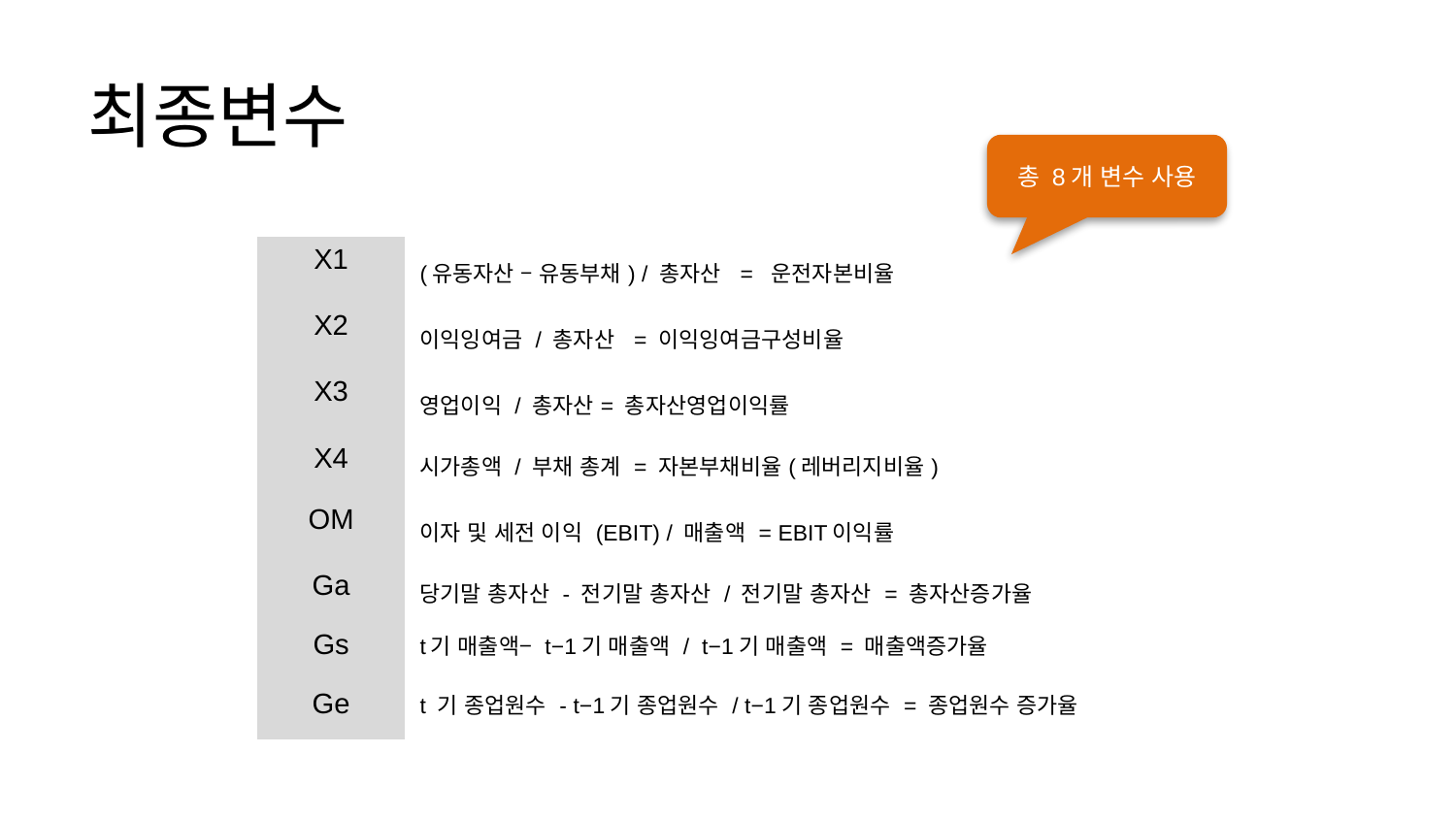

최종변수
총 8개 변수 사용
| X1 | (유동자산 – 유동부채) / 총자산 = 운전자본비율 |
| --- | --- |
| X2 | 이익잉여금 / 총자산 = 이익잉여금구성비율 |
| X3 | 영업이익 / 총자산= 총자산영업이익률 |
| X4 | 시가총액 / 부채 총계 = 자본부채비율(레버리지비율) |
| OM | 이자 및 세전 이익 (EBIT) / 매출액 = EBIT이익률 |
| Ga | 당기말 총자산 - 전기말 총자산 / 전기말 총자산 = 총자산증가율 |
| Gs | t기 매출액− t−1기 매출액 / t−1기 매출액 = 매출액증가율 |
| Ge | t 기 종업원수 - t−1기 종업원수 / t−1기 종업원수 = 종업원수 증가율 |